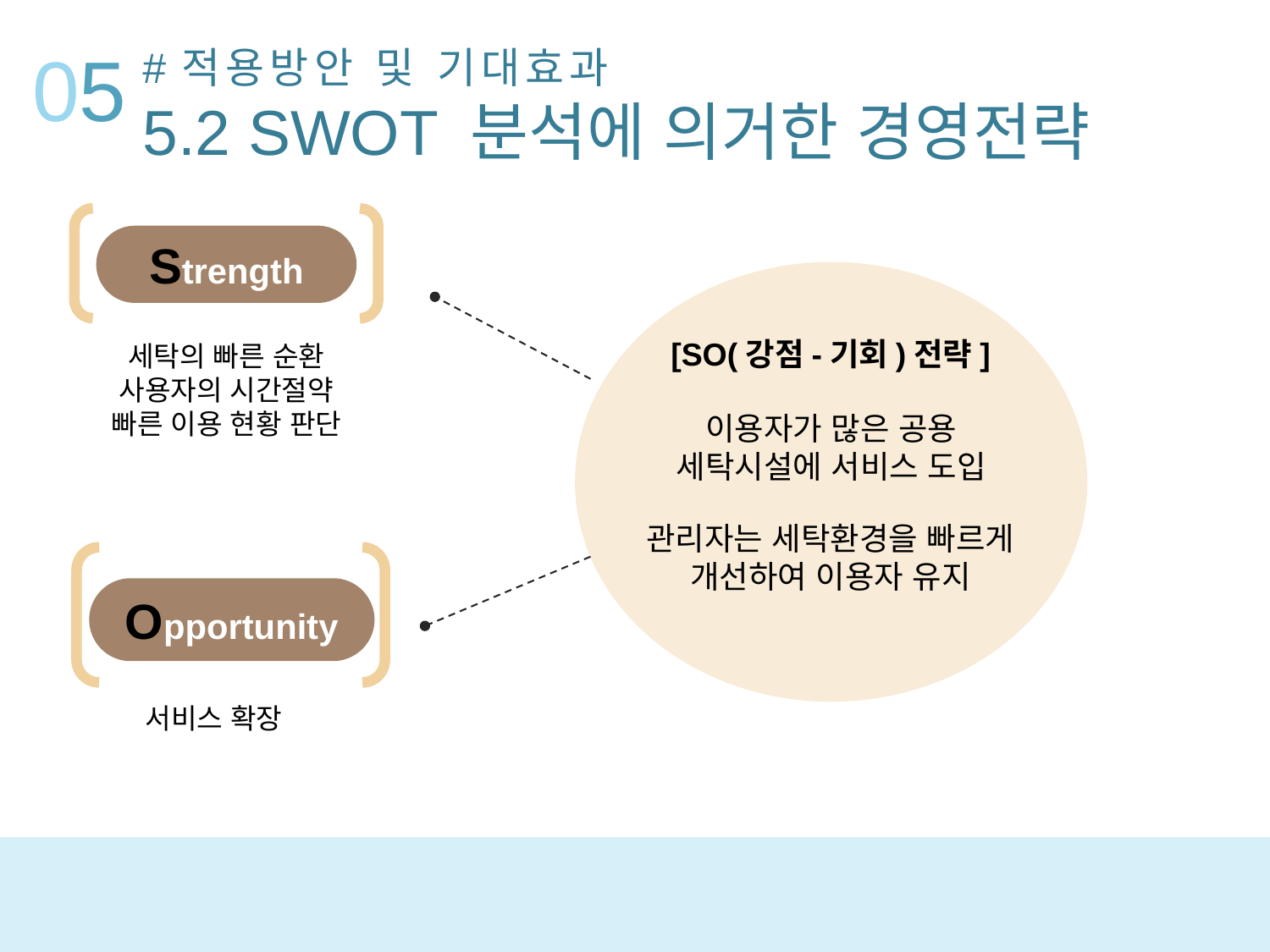

05
#적용방안 및 기대효과
5.2 SWOT 분석에 의거한 경영전략

Strength

[SO(강점-기회)전략]
세탁의 빠른 순환
사용자의 시간절약
빠른 이용 현황 판단
이용자가 많은 공용
세탁시설에 서비스 도입
관리자는 세탁환경을 빠르게
개선하여 이용자 유지

Opportunity
서비스 확장